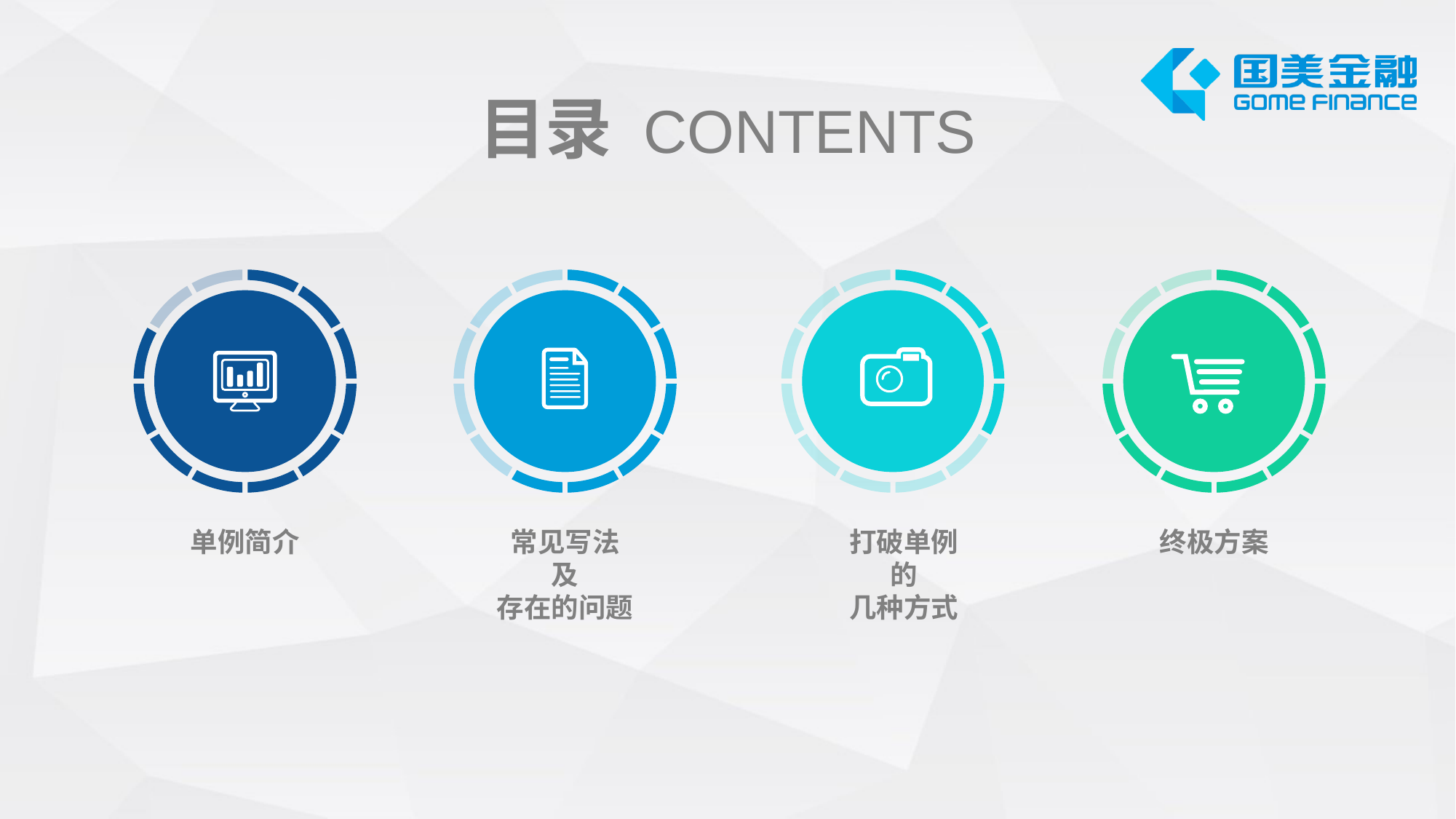

目录 CONTENTS

单例简介
常见写法
及
存在的问题
终极方案
打破单例
的
几种方式